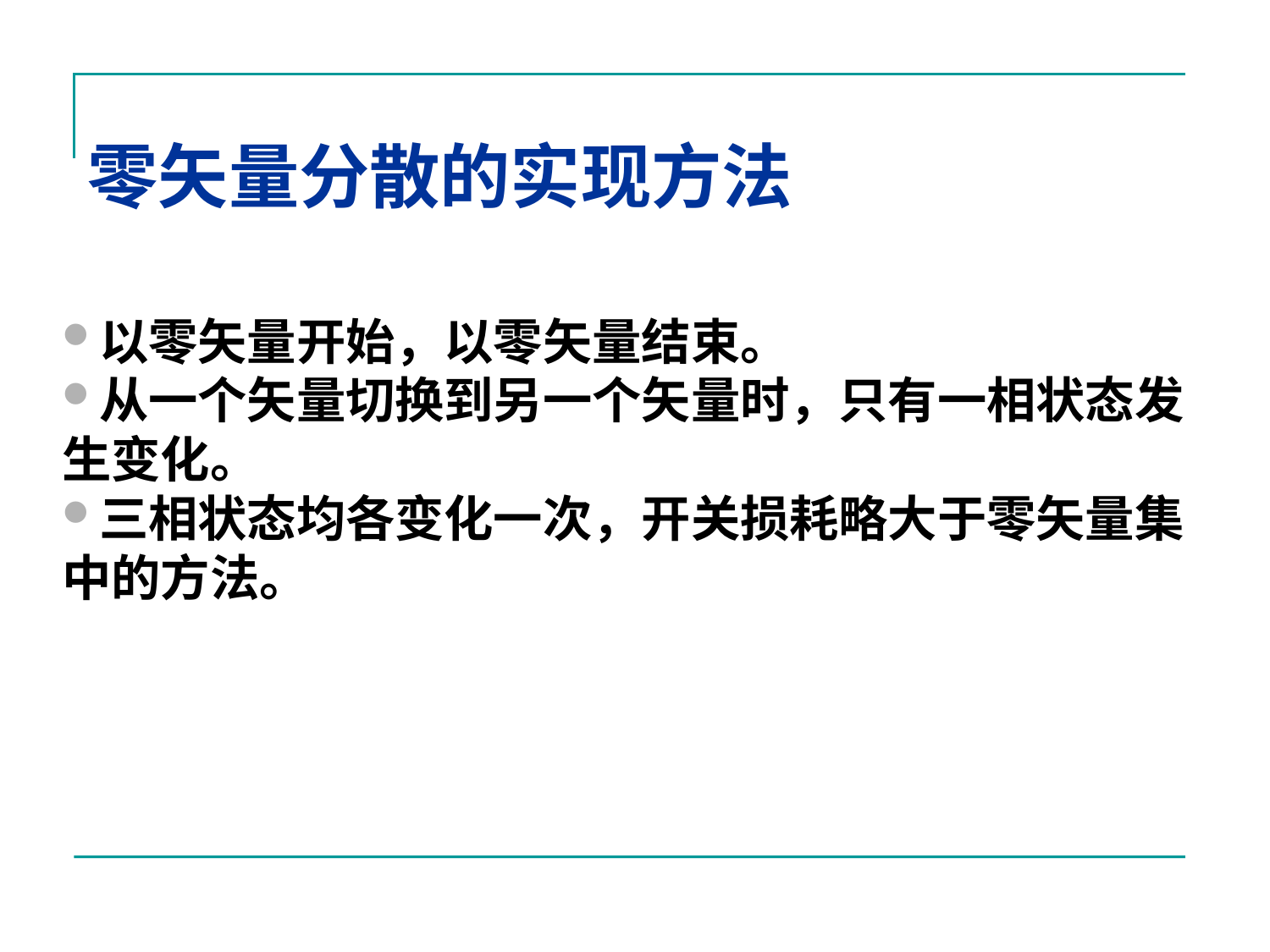

# 零矢量分散的实现方法
以零矢量开始，以零矢量结束。
从一个矢量切换到另一个矢量时，只有一相状态发生变化。
三相状态均各变化一次，开关损耗略大于零矢量集中的方法。